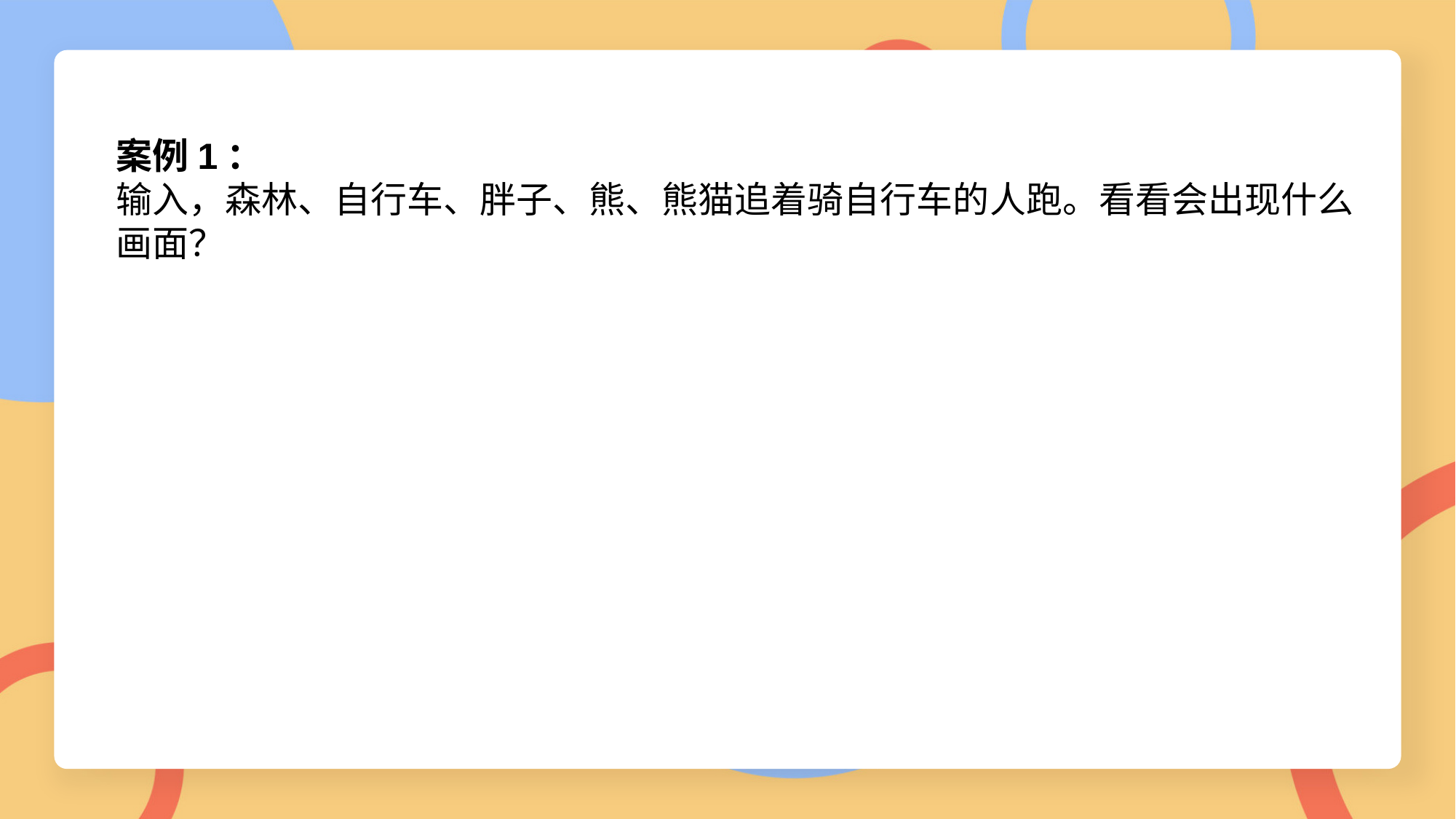

案例1：
输入，森林、自行车、胖子、熊、熊猫追着骑自行车的人跑。看看会出现什么画面？